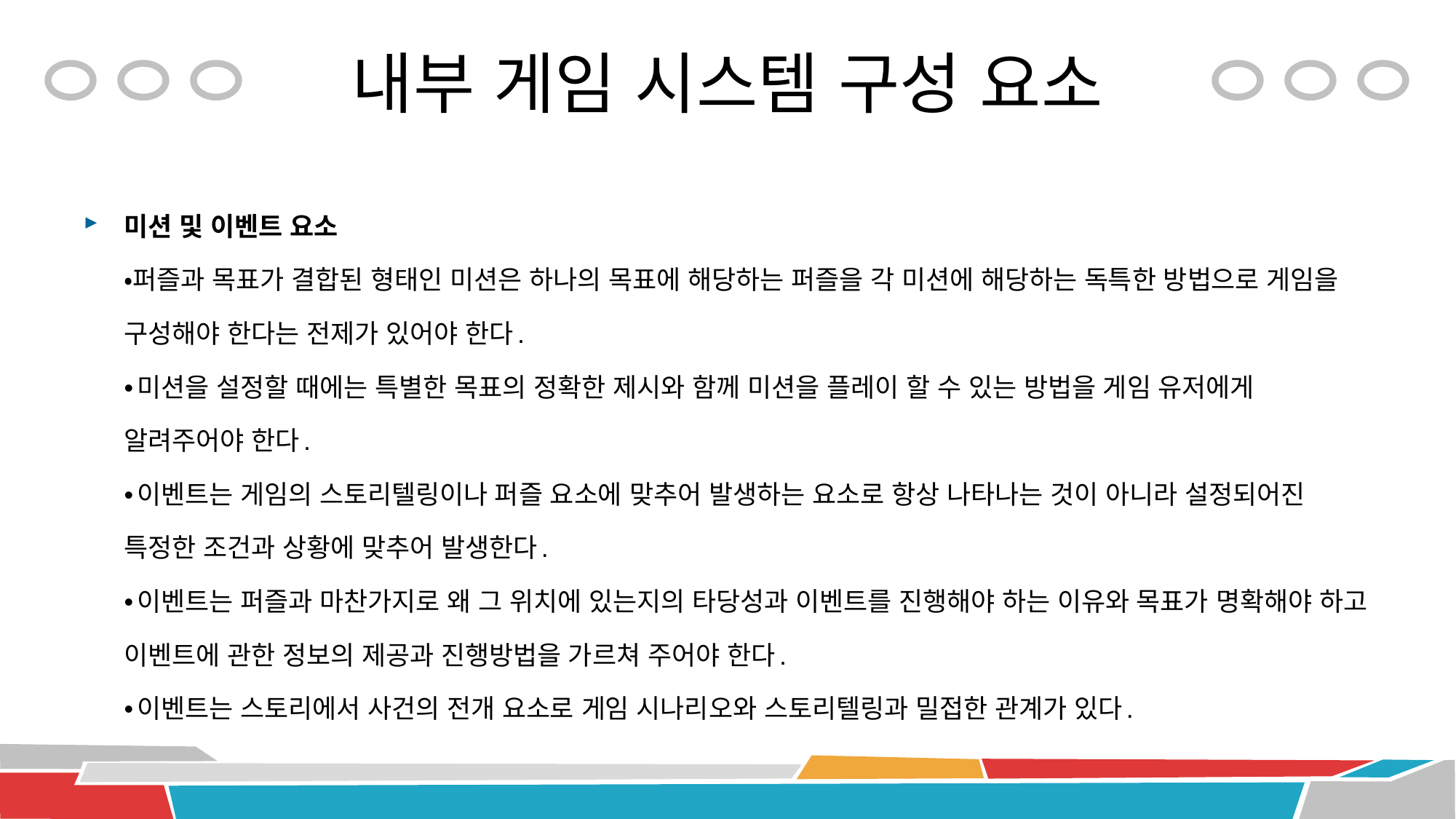

# 내부 게임 시스템 구성 요소
미션 및 이벤트 요소
•퍼즐과 목표가 결합된 형태인 미션은 하나의 목표에 해당하는 퍼즐을 각 미션에 해당하는 독특한 방법으로 게임을 구성해야 한다는 전제가 있어야 한다.
•미션을 설정할 때에는 특별한 목표의 정확한 제시와 함께 미션을 플레이 할 수 있는 방법을 게임 유저에게 알려주어야 한다.
•이벤트는 게임의 스토리텔링이나 퍼즐 요소에 맞추어 발생하는 요소로 항상 나타나는 것이 아니라 설정되어진 특정한 조건과 상황에 맞추어 발생한다.
•이벤트는 퍼즐과 마찬가지로 왜 그 위치에 있는지의 타당성과 이벤트를 진행해야 하는 이유와 목표가 명확해야 하고 이벤트에 관한 정보의 제공과 진행방법을 가르쳐 주어야 한다.
•이벤트는 스토리에서 사건의 전개 요소로 게임 시나리오와 스토리텔링과 밀접한 관계가 있다.